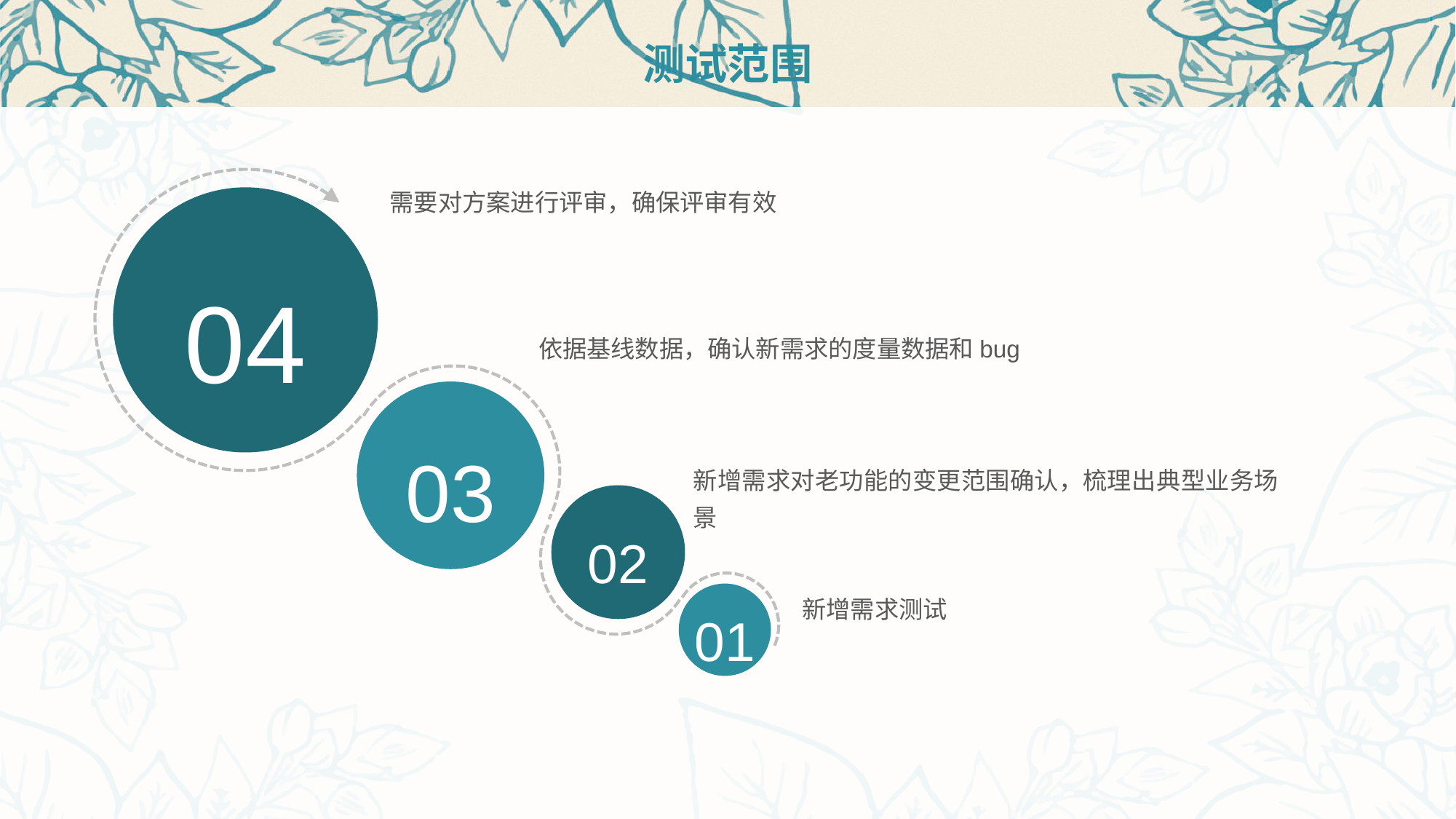

# 测试范围

需要对方案进行评审，确保评审有效
04
依据基线数据，确认新需求的度量数据和bug
03
新增需求对老功能的变更范围确认，梳理出典型业务场景
02
新增需求测试
01